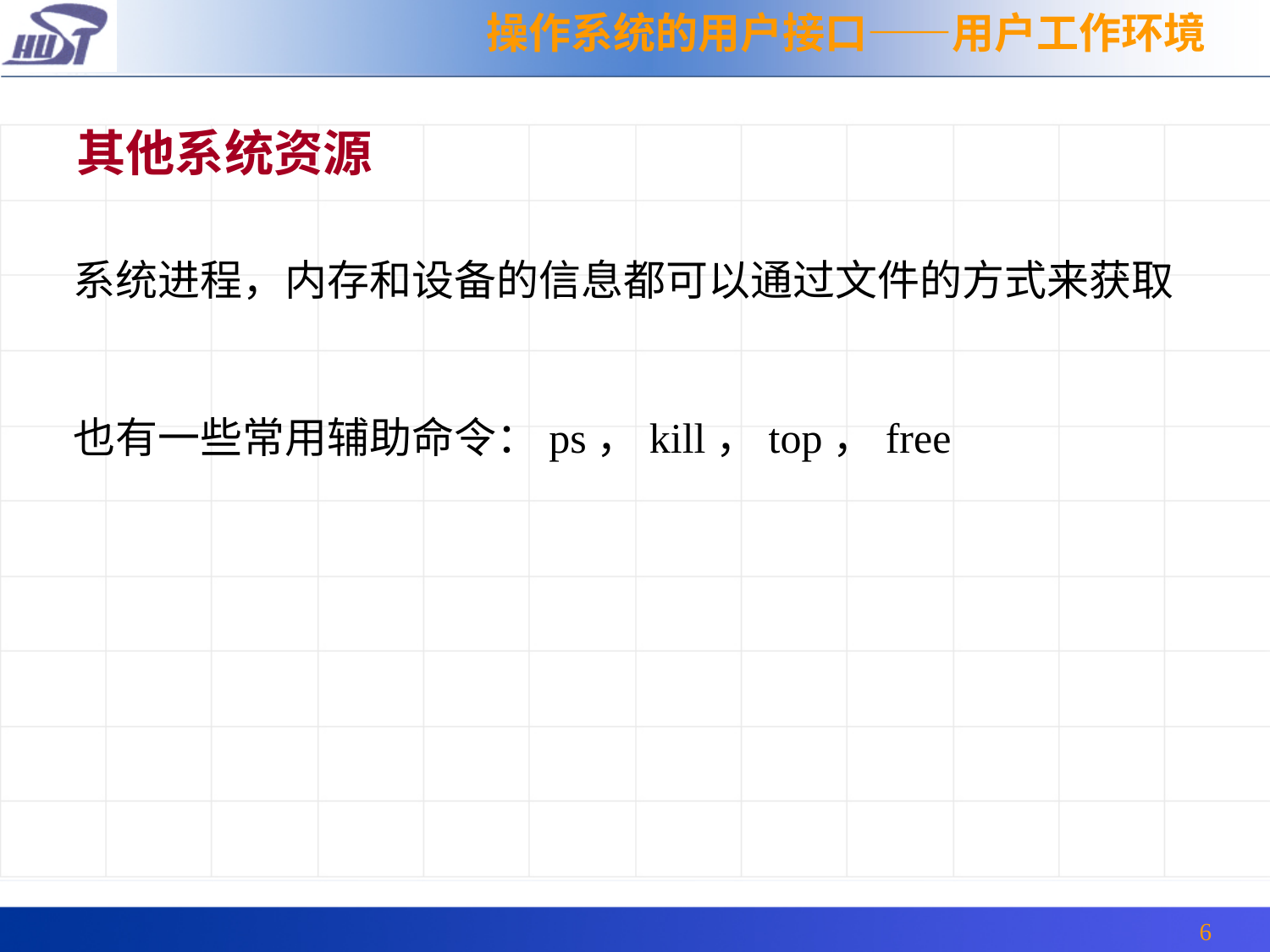

操作系统的用户接口——用户工作环境
其他系统资源
系统进程，内存和设备的信息都可以通过文件的方式来获取

也有一些常用辅助命令：ps，kill，top，free

6